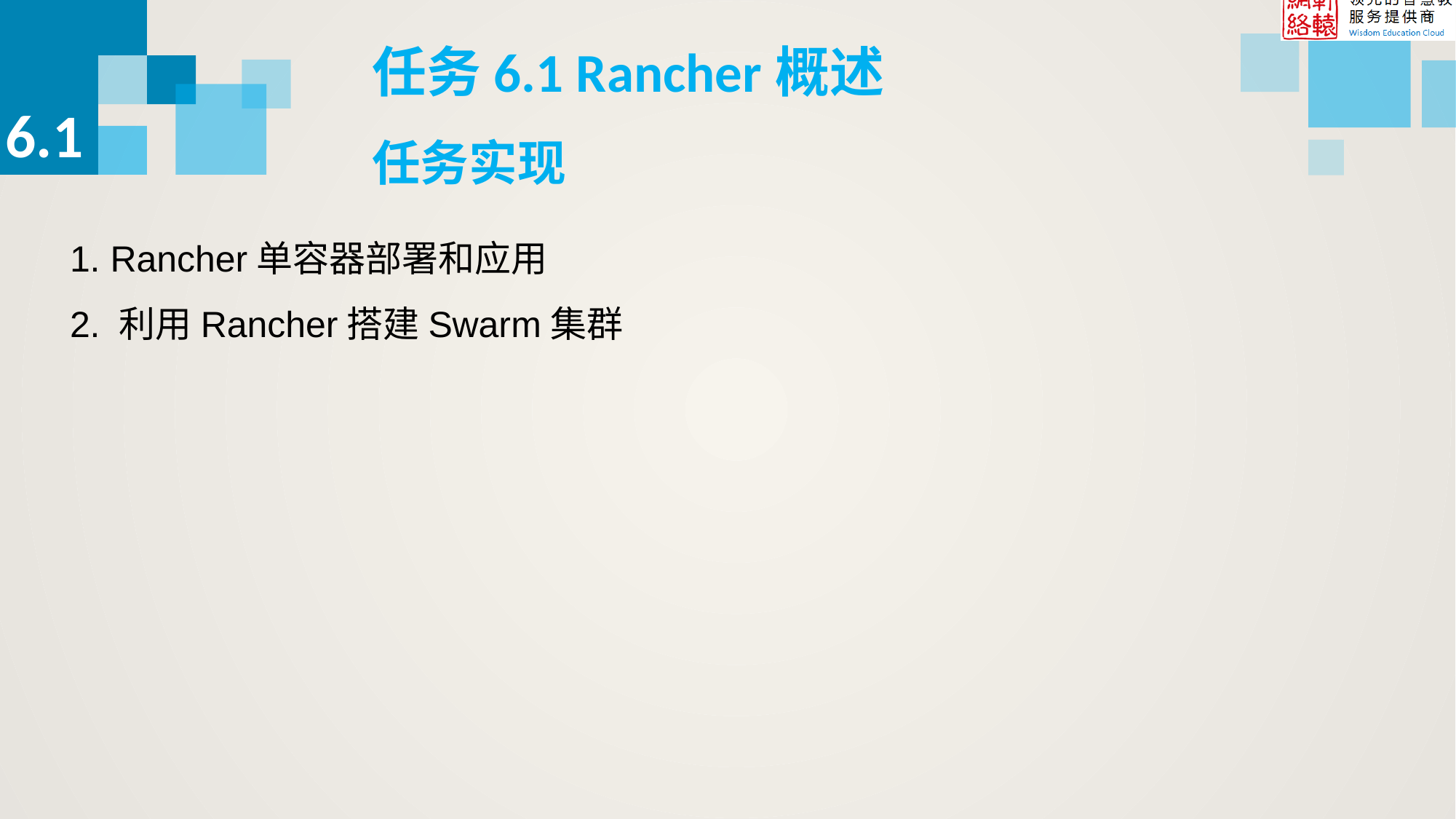

任务6.1 Rancher概述
6.1
任务实现
1. Rancher单容器部署和应用
2. 利用Rancher搭建Swarm集群